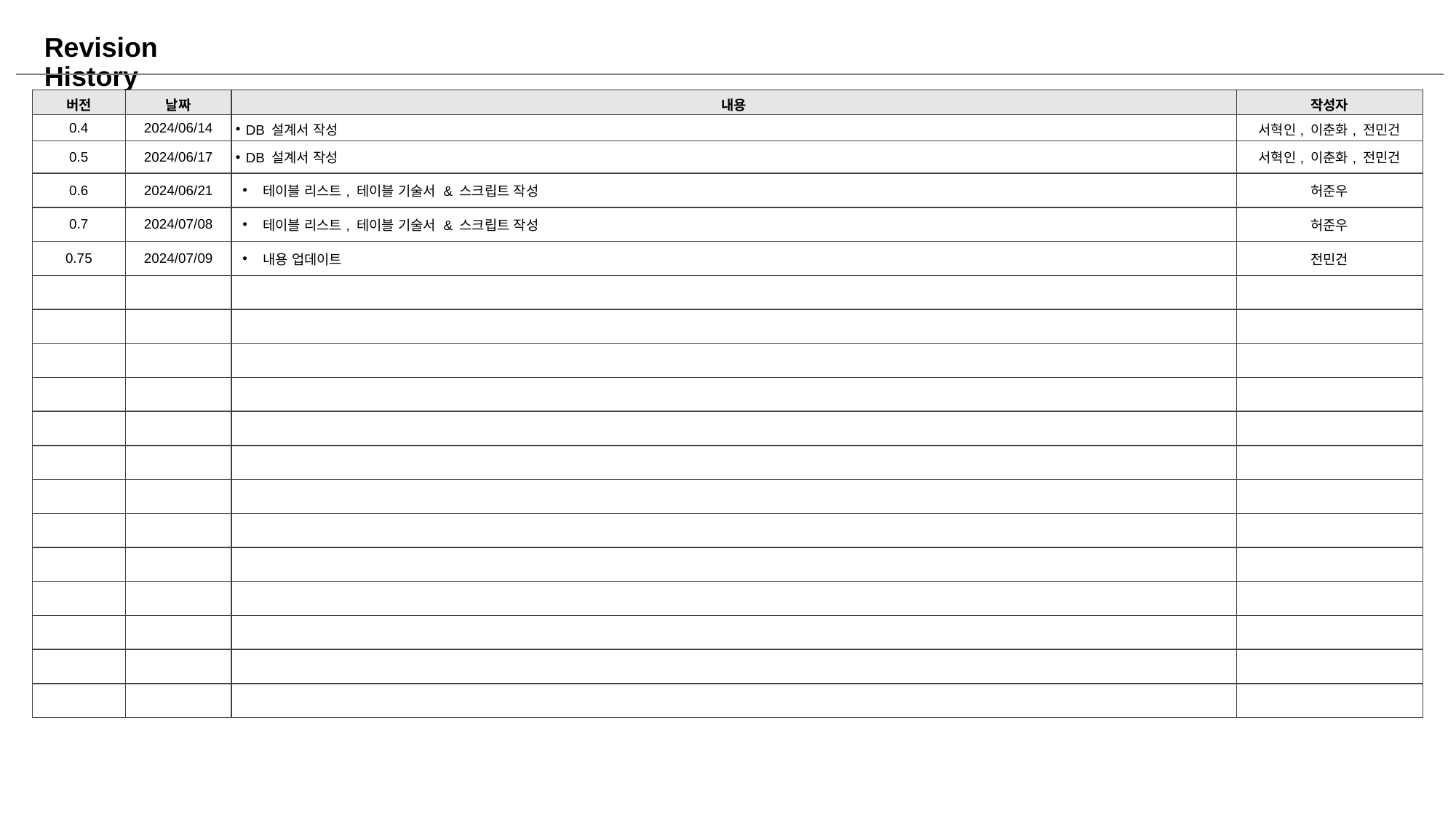

Revision History
| 버전 | 날짜 | 내용 | 작성자 |
| --- | --- | --- | --- |
| 0.4 | 2024/06/14 | DB 설계서 작성 | 서혁인, 이춘화, 전민건 |
| 0.5 | 2024/06/17 | DB 설계서 작성 | 서혁인, 이춘화, 전민건 |
| 0.6 | 2024/06/21 | 테이블 리스트, 테이블 기술서 & 스크립트 작성 | 허준우 |
| 0.7 | 2024/07/08 | 테이블 리스트, 테이블 기술서 & 스크립트 작성 | 허준우 |
| 0.75 | 2024/07/09 | 내용 업데이트 | 전민건 |
|  |  |  |  |
|  |  |  |  |
|  |  |  |  |
|  |  |  |  |
|  |  |  |  |
|  |  |  |  |
|  |  |  |  |
|  |  |  |  |
|  |  |  |  |
|  |  |  |  |
|  |  |  |  |
|  |  |  |  |
|  |  |  |  |